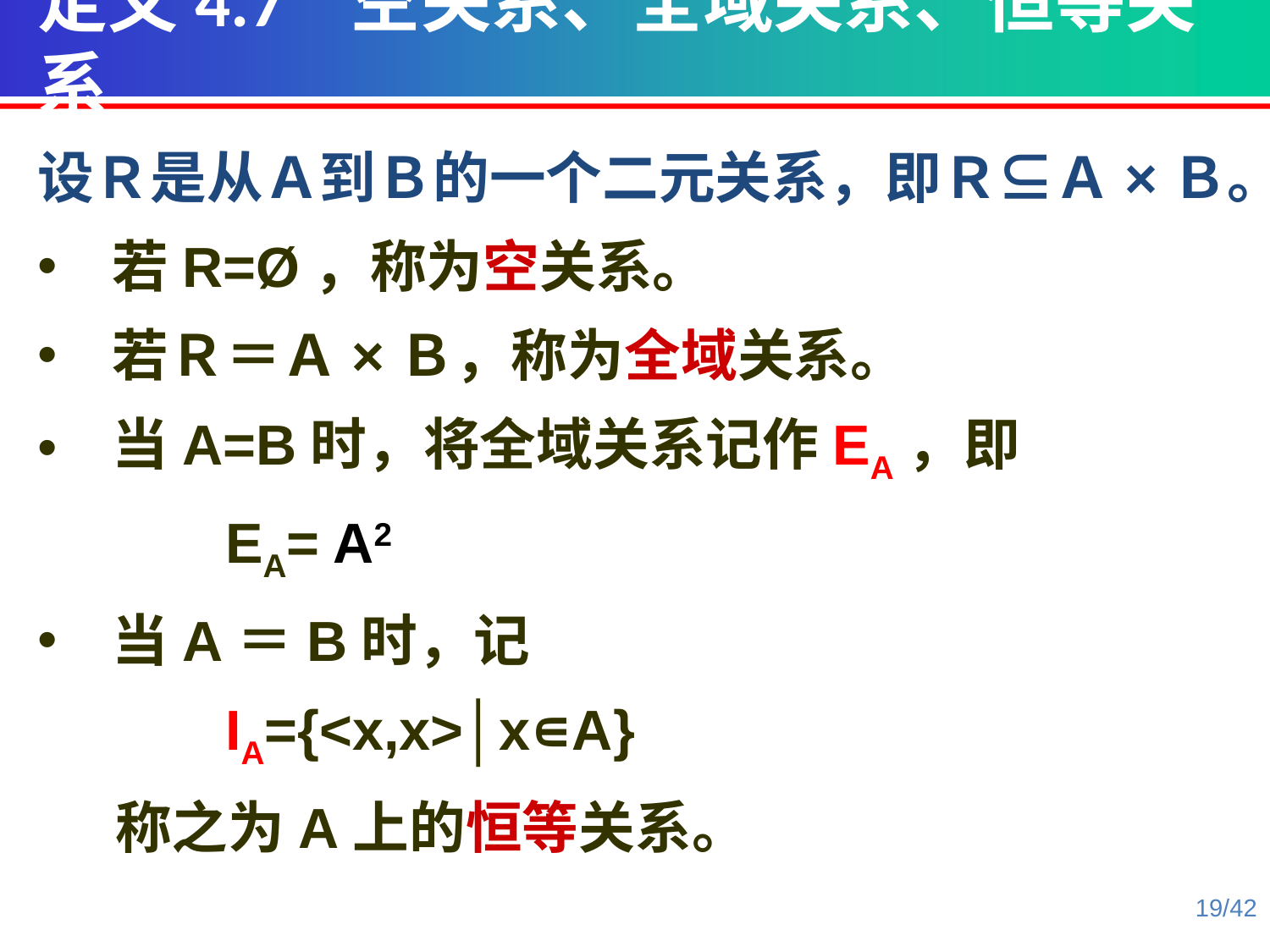

定义4.7   空关系、全域关系、恒等关系
设Ｒ是从Ａ到Ｂ的一个二元关系，即Ｒ⊆Ａ×Ｂ。
若R=Ø，称为空关系。
若Ｒ＝Ａ×Ｂ，称为全域关系。
当A=B时，将全域关系记作EA，即
            EA= A2
当A＝B时，记
            IA={<x,x>│x∊A}
     称之为A上的恒等关系。
19/42